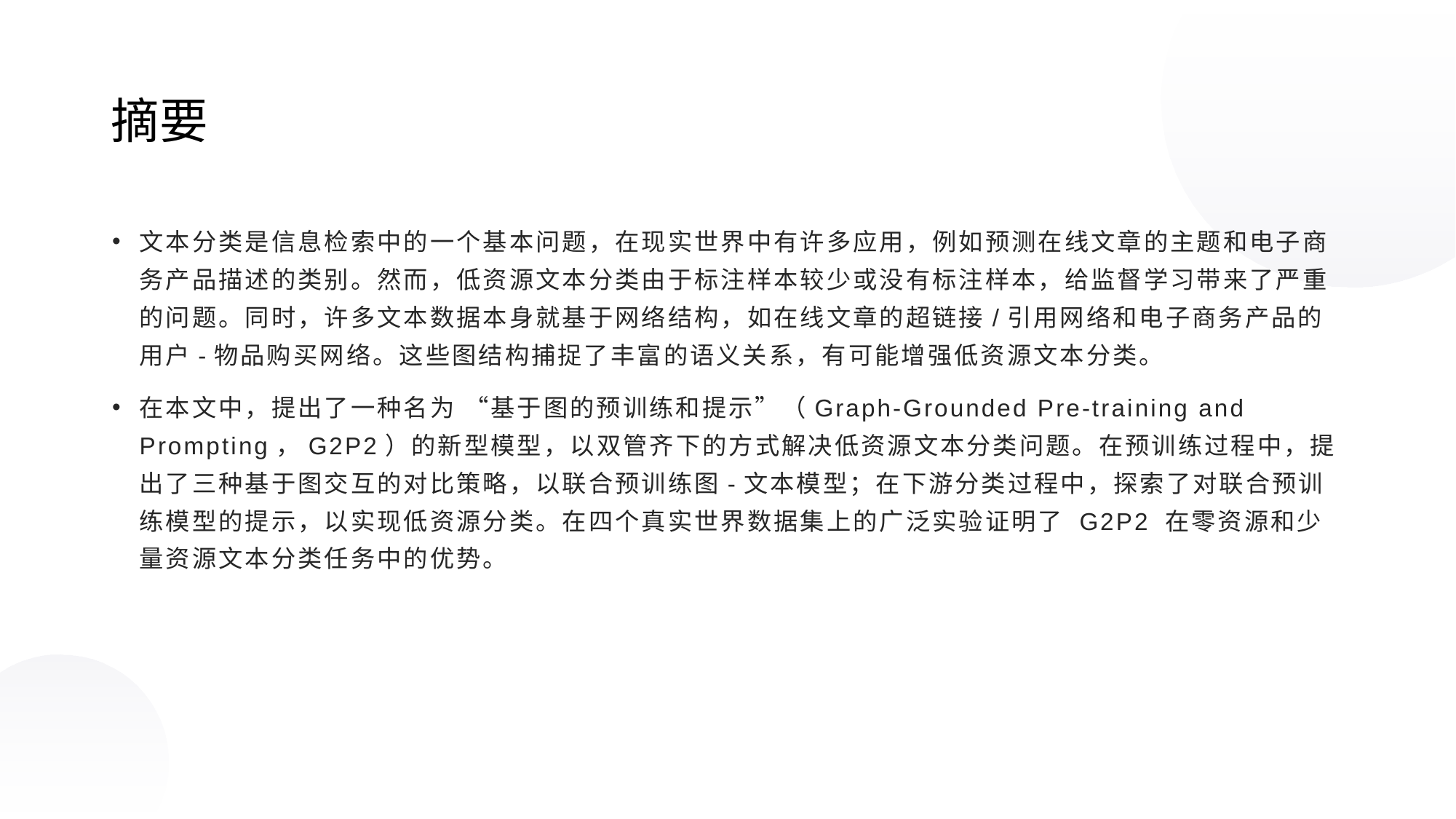

摘要
文本分类是信息检索中的一个基本问题，在现实世界中有许多应用，例如预测在线文章的主题和电子商务产品描述的类别。然而，低资源文本分类由于标注样本较少或没有标注样本，给监督学习带来了严重的问题。同时，许多文本数据本身就基于网络结构，如在线文章的超链接/引用网络和电子商务产品的用户-物品购买网络。这些图结构捕捉了丰富的语义关系，有可能增强低资源文本分类。
在本文中，提出了一种名为 “基于图的预训练和提示”（Graph-Grounded Pre-training and Prompting，G2P2）的新型模型，以双管齐下的方式解决低资源文本分类问题。在预训练过程中，提出了三种基于图交互的对比策略，以联合预训练图-文本模型；在下游分类过程中，探索了对联合预训练模型的提示，以实现低资源分类。在四个真实世界数据集上的广泛实验证明了 G2P2 在零资源和少量资源文本分类任务中的优势。